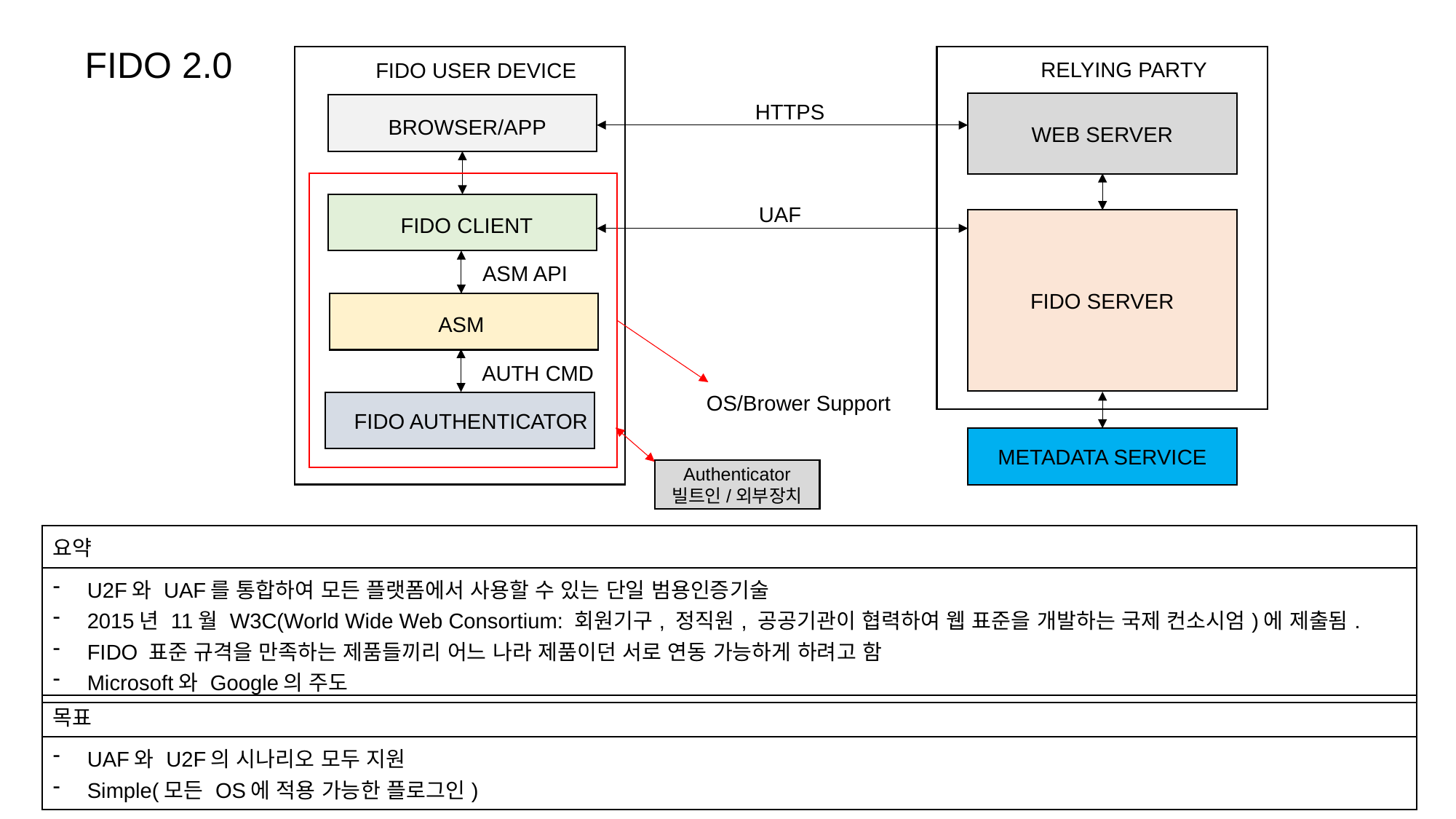

# FIDO 2.0

RELYING PARTY
FIDO USER DEVICE
WEB SERVER
HTTPS

BROWSER/APP

UAF
FIDO CLIENT
FIDO SERVER
ASM API

ASM
AUTH CMD
OS/Brower Support

FIDO AUTHENTICATOR
METADATA SERVICE
Authenticator
빌트인/외부장치
| 요약 |
| --- |
| U2F와 UAF를 통합하여 모든 플랫폼에서 사용할 수 있는 단일 범용인증기술 2015년 11월 W3C(World Wide Web Consortium: 회원기구, 정직원, 공공기관이 협력하여 웹 표준을 개발하는 국제 컨소시엄)에 제출됨. FIDO 표준 규격을 만족하는 제품들끼리 어느 나라 제품이던 서로 연동 가능하게 하려고 함 Microsoft와 Google의 주도 |
| 목표 |
| --- |
| UAF와 U2F의 시나리오 모두 지원 Simple(모든 OS에 적용 가능한 플로그인) |